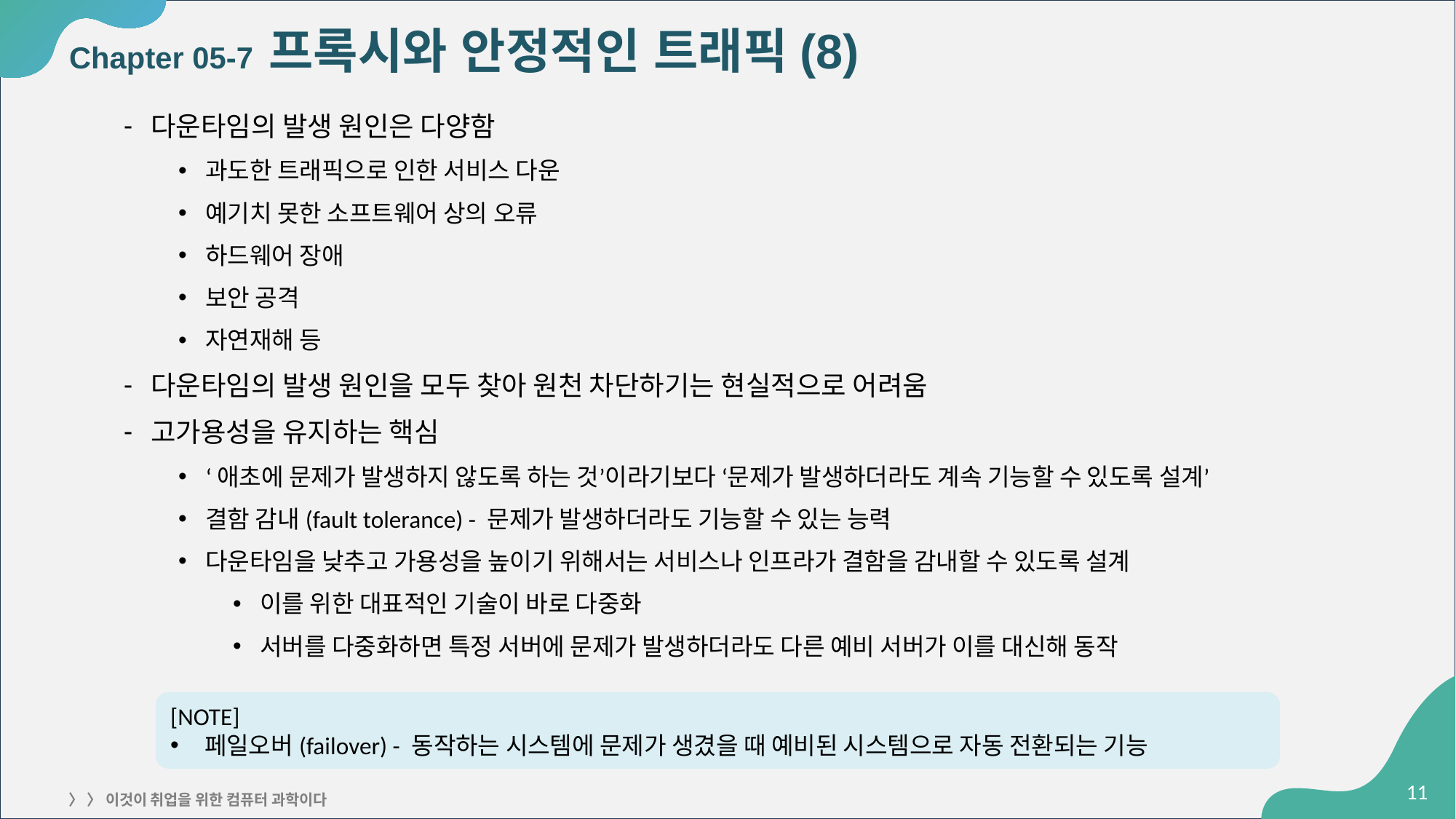

# Chapter 05-7 프록시와 안정적인 트래픽(8)
다운타임의 발생 원인은 다양함
과도한 트래픽으로 인한 서비스 다운
예기치 못한 소프트웨어 상의 오류
하드웨어 장애
보안 공격
자연재해 등
다운타임의 발생 원인을 모두 찾아 원천 차단하기는 현실적으로 어려움
고가용성을 유지하는 핵심
‘애초에 문제가 발생하지 않도록 하는 것’이라기보다 ‘문제가 발생하더라도 계속 기능할 수 있도록 설계’
결함 감내(fault tolerance) - 문제가 발생하더라도 기능할 수 있는 능력
다운타임을 낮추고 가용성을 높이기 위해서는 서비스나 인프라가 결함을 감내할 수 있도록 설계
이를 위한 대표적인 기술이 바로 다중화
서버를 다중화하면 특정 서버에 문제가 발생하더라도 다른 예비 서버가 이를 대신해 동작
[NOTE]
페일오버(failover) - 동작하는 시스템에 문제가 생겼을 때 예비된 시스템으로 자동 전환되는 기능
11
〉 〉 이것이 취업을 위한 컴퓨터 과학이다